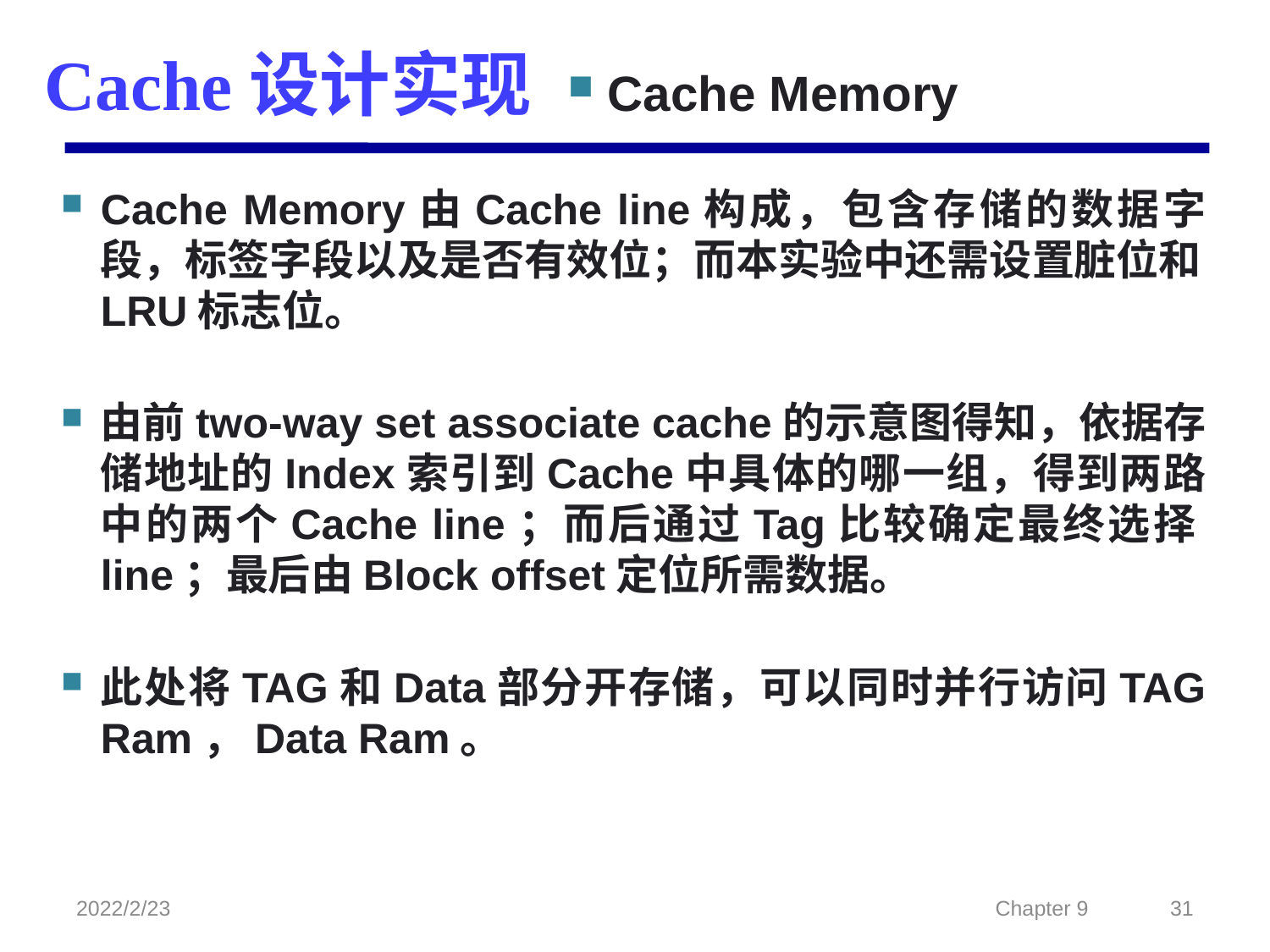

# Cache设计实现
Cache Memory

Cache Memory由Cache line构成，包含存储的数据字段，标签字段以及是否有效位；而本实验中还需设置脏位和LRU标志位。

由前two-way set associate cache的示意图得知，依据存储地址的Index索引到Cache中具体的哪一组，得到两路中的两个Cache line；而后通过Tag比较确定最终选择line；最后由Block offset定位所需数据。

此处将TAG和Data部分开存储，可以同时并行访问TAG Ram，Data Ram。

2022/2/23
Chapter 9
31